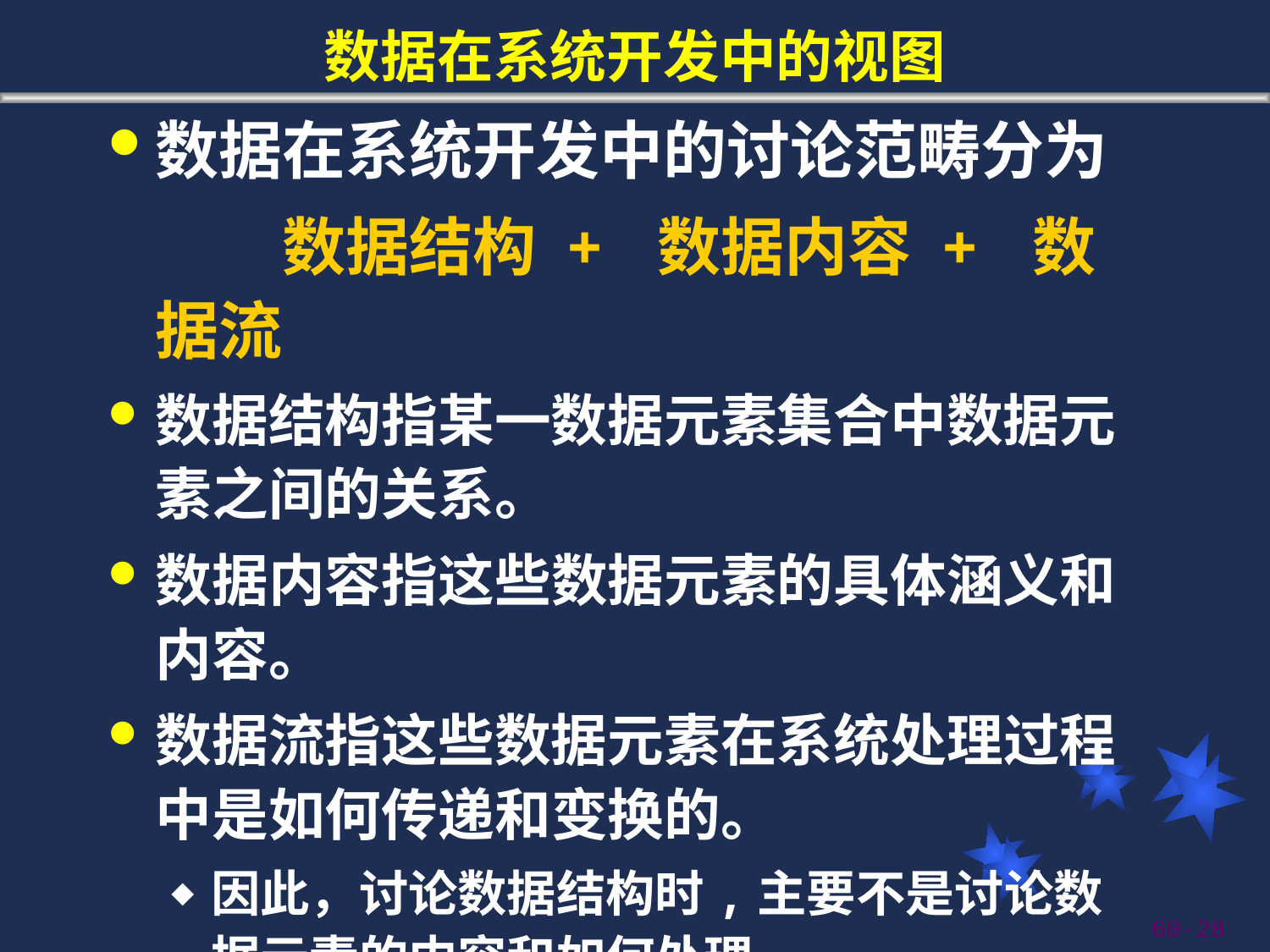

# 数据在系统开发中的视图
数据在系统开发中的讨论范畴分为
		数据结构 + 数据内容 + 数据流
数据结构指某一数据元素集合中数据元素之间的关系。
数据内容指这些数据元素的具体涵义和内容。
数据流指这些数据元素在系统处理过程中是如何传递和变换的。
因此，讨论数据结构时,主要不是讨论数据元素的内容和如何处理。
60-28